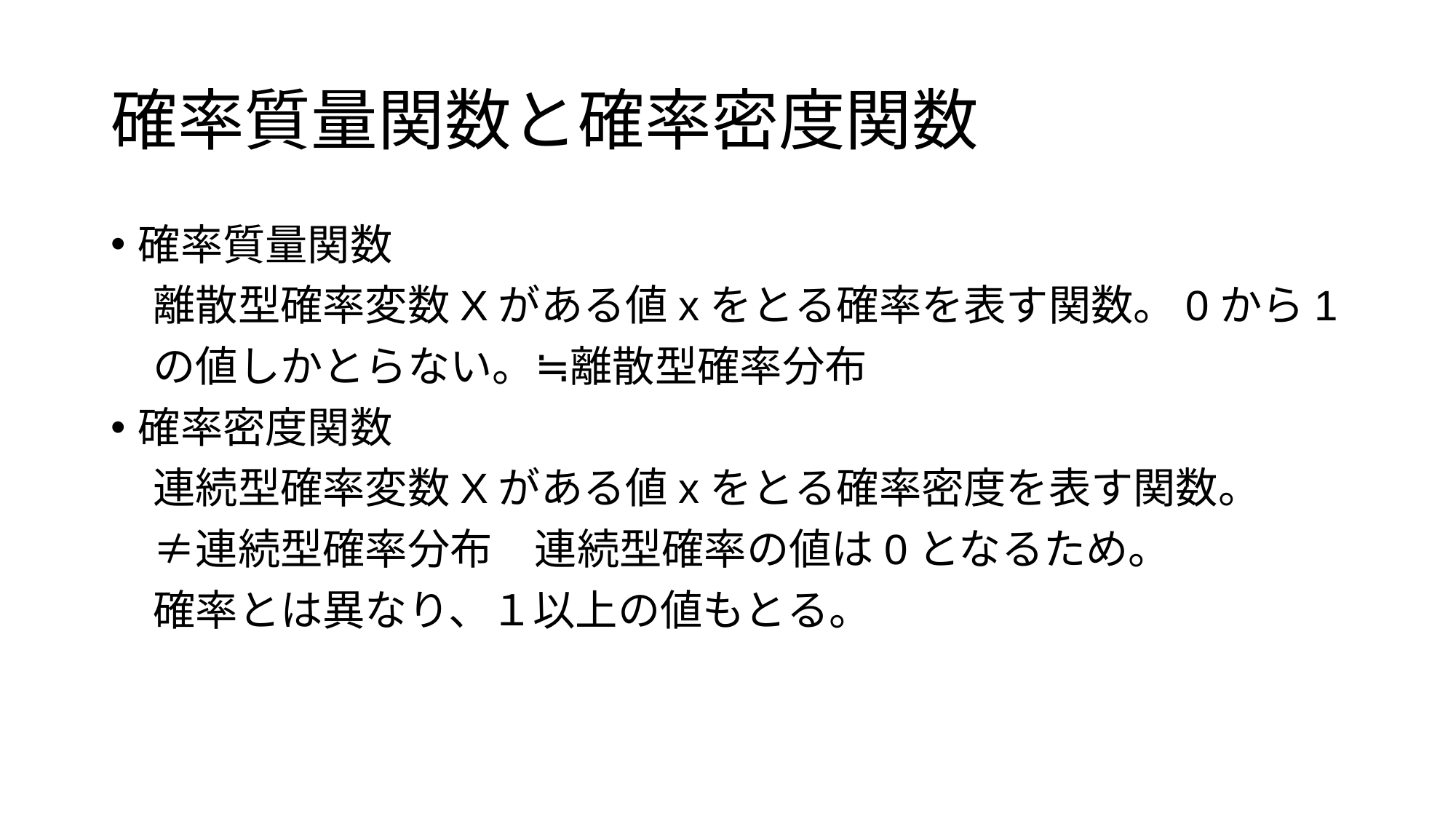

# 確率質量関数と確率密度関数
確率質量関数
　離散型確率変数Xがある値xをとる確率を表す関数。0から1
　の値しかとらない。≒離散型確率分布
確率密度関数
　連続型確率変数Xがある値xをとる確率密度を表す関数。
　≠連続型確率分布　連続型確率の値は0となるため。
　確率とは異なり、１以上の値もとる。